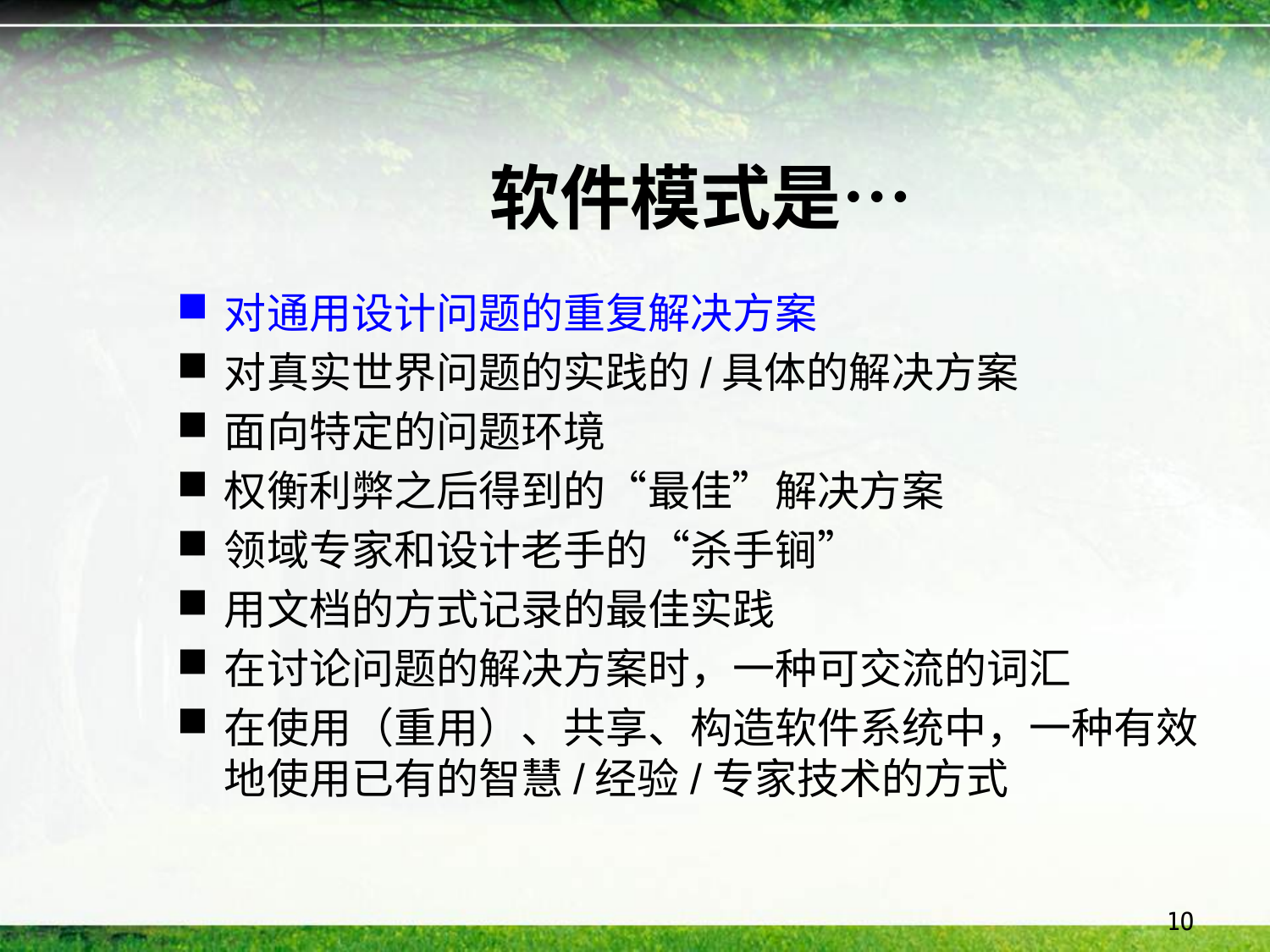

# 软件模式是…
对通用设计问题的重复解决方案
对真实世界问题的实践的/具体的解决方案
面向特定的问题环境
权衡利弊之后得到的“最佳”解决方案
领域专家和设计老手的“杀手锏”
用文档的方式记录的最佳实践
在讨论问题的解决方案时，一种可交流的词汇
在使用（重用）、共享、构造软件系统中，一种有效地使用已有的智慧/经验/专家技术的方式

10